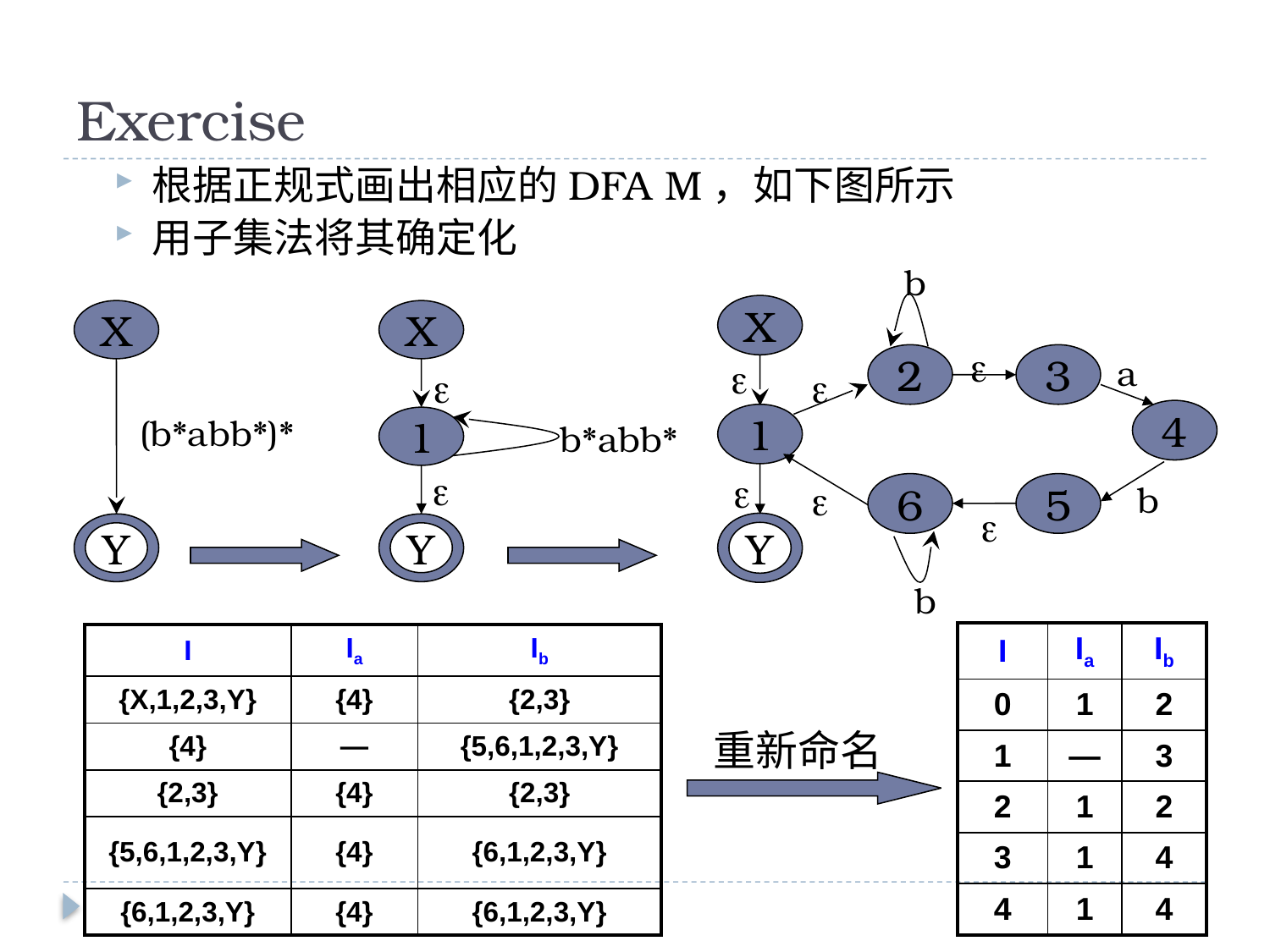

# Exercise
根据正规式画出相应的DFA M，如下图所示
用子集法将其确定化
b
X

ε
2
3
a
ε

ε

4
1

ε

ε
b
6
5
ε

Y

b
X

(b*abb*)*
Y
X
ε

1
b*abb*

ε

Y

| I | Ia | Ib |
| --- | --- | --- |
| 0 | 1 | 2 |
| 1 | — | 3 |
| 2 | 1 | 2 |
| 3 | 1 | 4 |
| 4 | 1 | 4 |
| I | Ia | Ib |
| --- | --- | --- |
| {X,1,2,3,Y} | {4} | {2,3} |
| {4} | — | {5,6,1,2,3,Y} |
| {2,3} | {4} | {2,3} |
| {5,6,1,2,3,Y} | {4} | {6,1,2,3,Y} |
| {6,1,2,3,Y} | {4} | {6,1,2,3,Y} |
重新命名